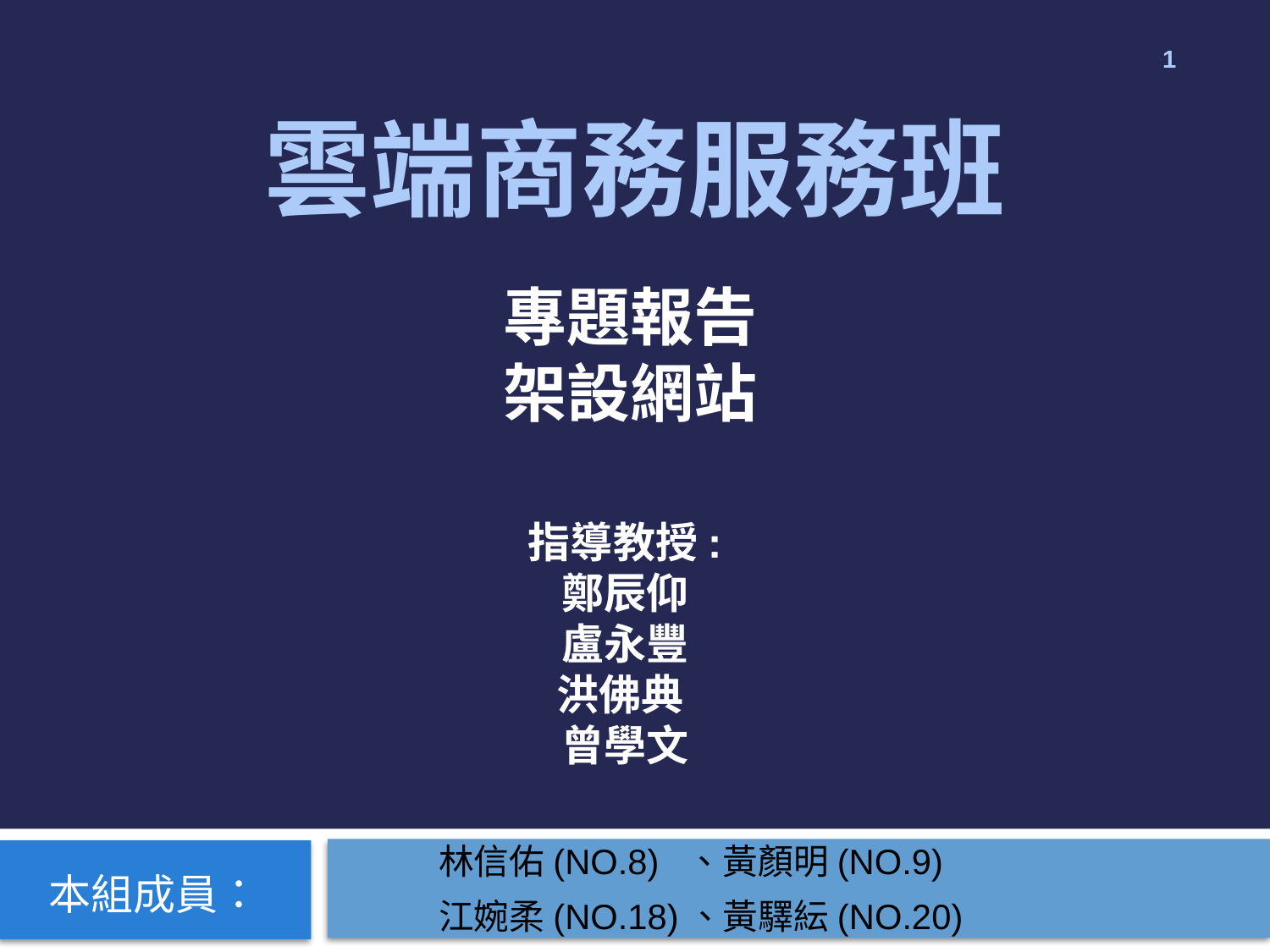

1
# 雲端商務服務班
專題報告
架設網站
指導教授:
鄭辰仰
盧永豐
洪佛典
曾學文
林信佑(NO.8)  、黃顏明(NO.9)
江婉柔(NO.18)、黃驛紜(NO.20)
本組成員：